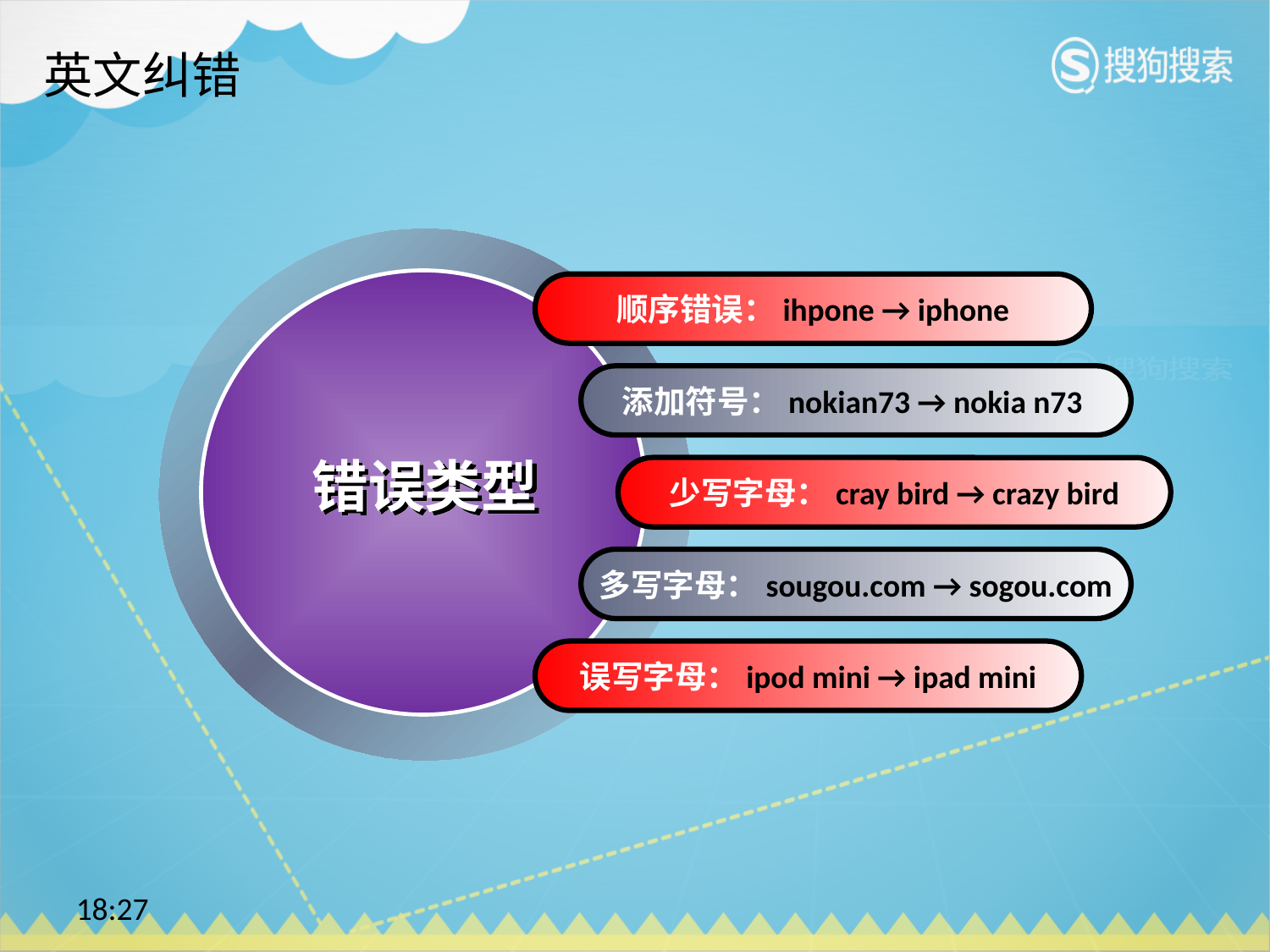

# 英文纠错

顺序错误：ihpone → iphone
添加符号：nokian73 → nokia n73
错误类型
少写字母：cray bird → crazy bird
多写字母：sougou.com → sogou.com
误写字母：ipod mini → ipad mini
18:27